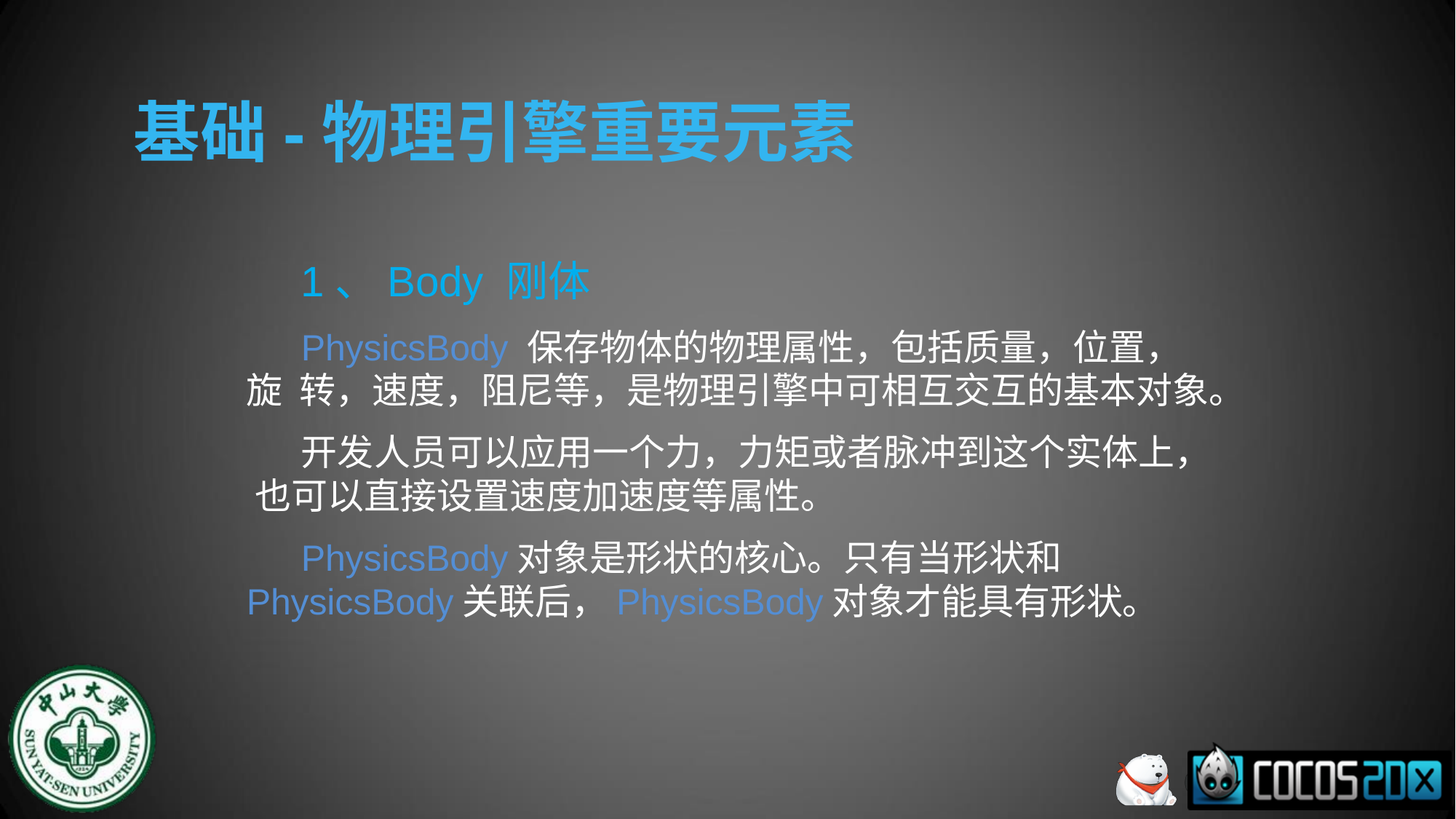

# 基础-物理引擎重要元素
1、Body 刚体
PhysicsBody 保存物体的物理属性，包括质量，位置，旋  转，速度，阻尼等，是物理引擎中可相互交互的基本对象。
开发人员可以应用一个力，力矩或者脉冲到这个实体上，  也可以直接设置速度加速度等属性。
PhysicsBody对象是形状的核心。只有当形状和  PhysicsBody关联后，PhysicsBody对象才能具有形状。